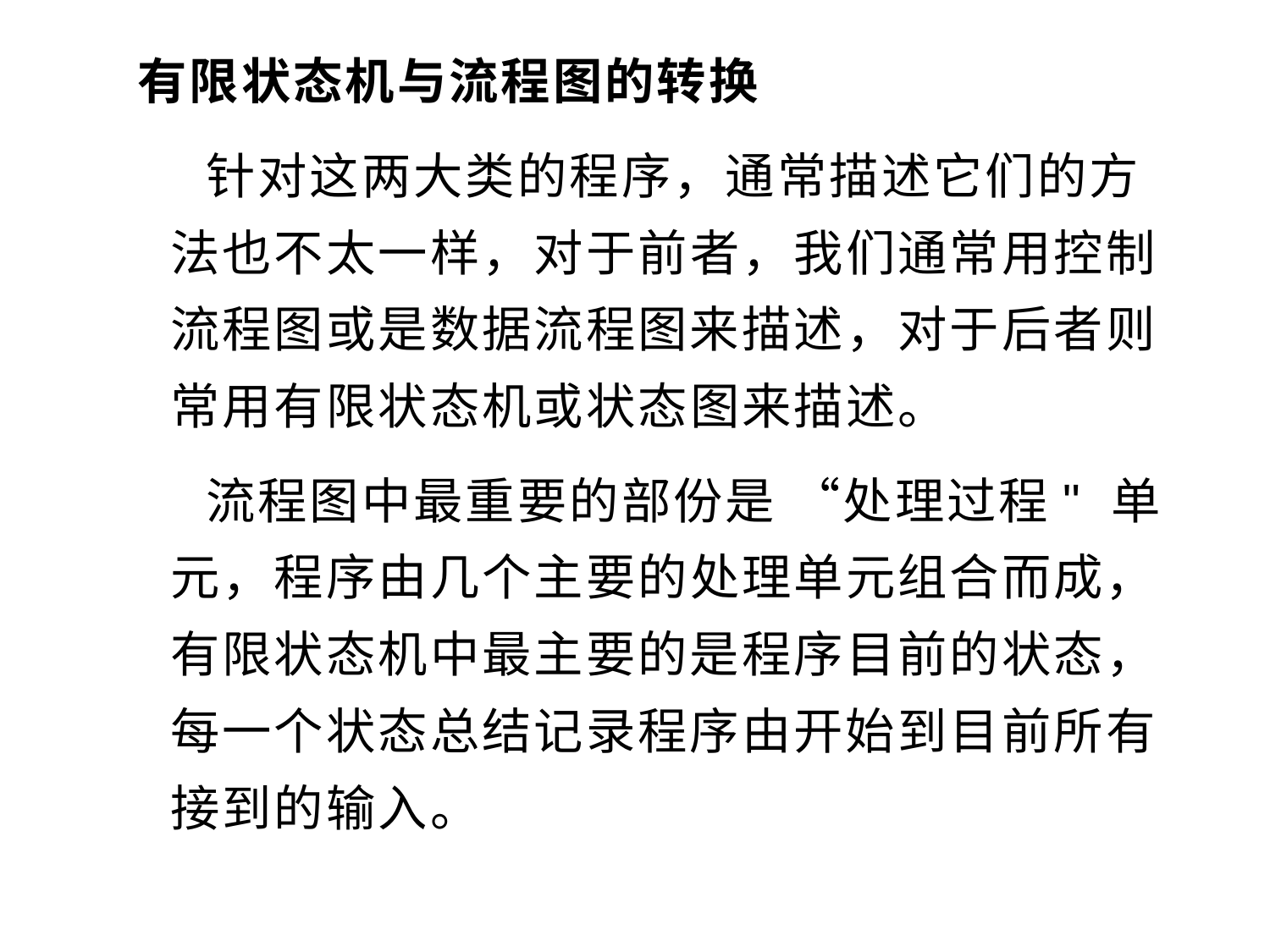

有限状态机与流程图的转换
          针对这两大类的程序，通常描述它们的方法也不太一样，对于前者，我们通常用控制流程图或是数据流程图来描述，对于后者则常用有限状态机或状态图来描述。
          流程图中最重要的部份是 “处理过程" 单元，程序由几个主要的处理单元组合而成，有限状态机中最主要的是程序目前的状态，每一个状态总结记录程序由开始到目前所有接到的输入。